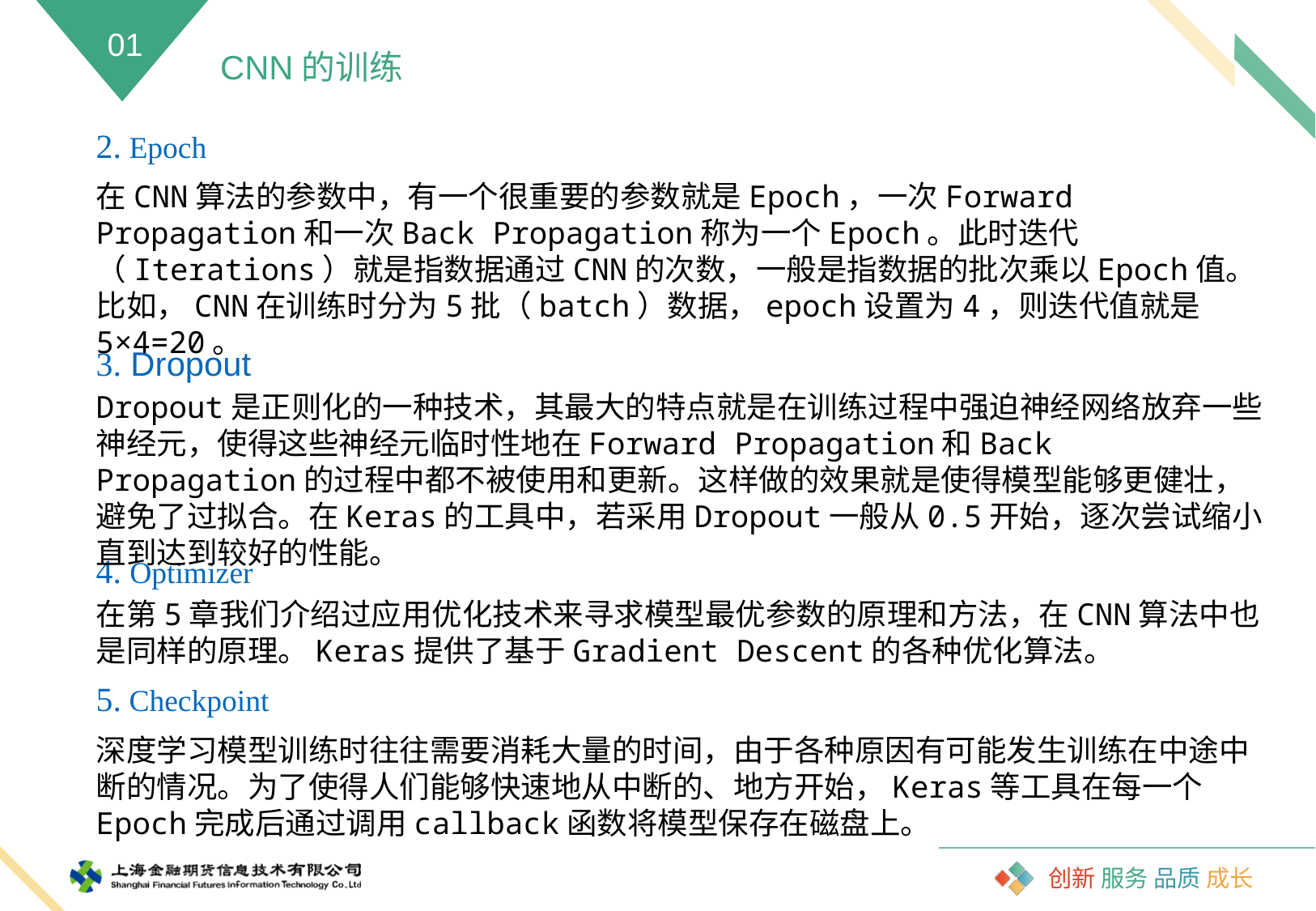

01
CNN的训练
2. Epoch
在CNN算法的参数中，有一个很重要的参数就是Epoch，一次Forward Propagation和一次Back Propagation称为一个Epoch。此时迭代（Iterations）就是指数据通过CNN的次数，一般是指数据的批次乘以Epoch值。比如，CNN在训练时分为5批（batch）数据，epoch设置为4，则迭代值就是5×4=20。
3. Dropout
Dropout是正则化的一种技术，其最大的特点就是在训练过程中强迫神经网络放弃一些神经元，使得这些神经元临时性地在Forward Propagation和Back Propagation的过程中都不被使用和更新。这样做的效果就是使得模型能够更健壮，避免了过拟合。在Keras的工具中，若采用Dropout一般从0.5开始，逐次尝试缩小直到达到较好的性能。
4. Optimizer
在第5章我们介绍过应用优化技术来寻求模型最优参数的原理和方法，在CNN算法中也是同样的原理。Keras提供了基于Gradient Descent的各种优化算法。
5. Checkpoint
深度学习模型训练时往往需要消耗大量的时间，由于各种原因有可能发生训练在中途中断的情况。为了使得人们能够快速地从中断的、地方开始，Keras等工具在每一个Epoch完成后通过调用callback函数将模型保存在磁盘上。